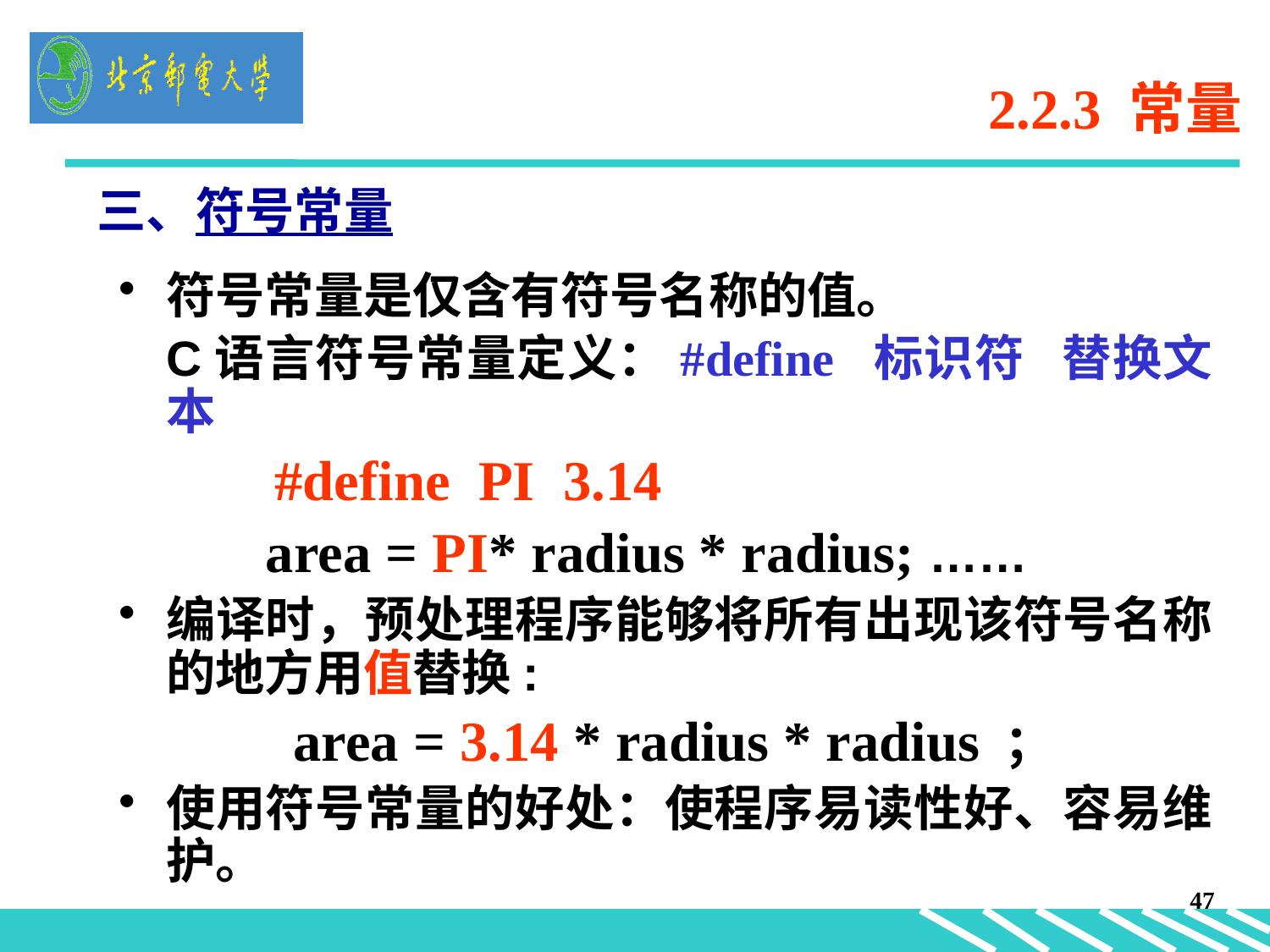

# 2.2.3 常量
三、符号常量
符号常量是仅含有符号名称的值。
	C语言符号常量定义：#define  标识符   替换文本
           #define  PI  3.14
            area = PI* radius * radius; ……
编译时，预处理程序能够将所有出现该符号名称的地方用值替换:
		area = 3.14 * radius * radius ；
使用符号常量的好处：使程序易读性好、容易维护。

47